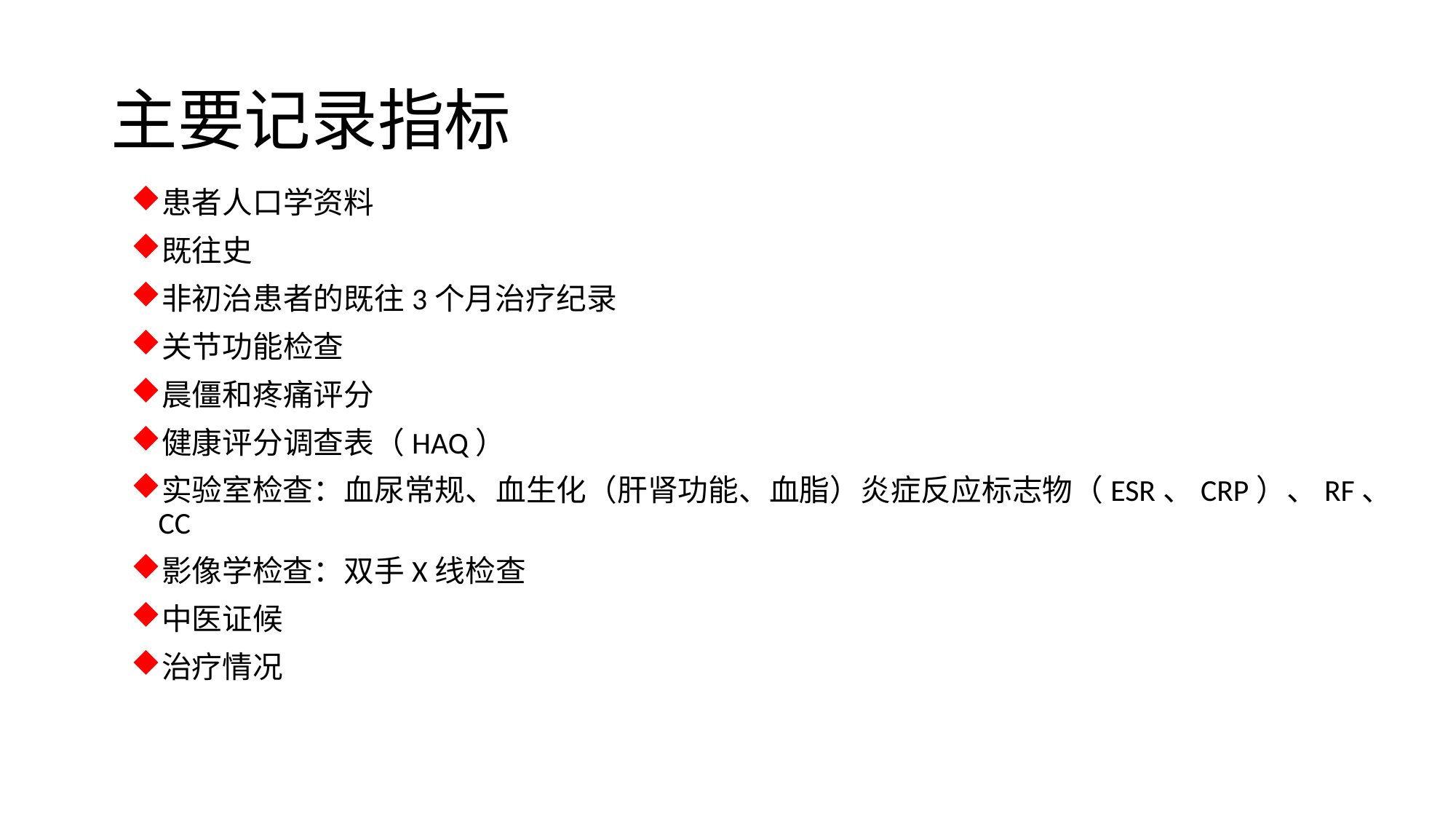

# 主要记录指标
患者人口学资料
既往史
非初治患者的既往3个月治疗纪录
关节功能检查
晨僵和疼痛评分
健康评分调查表（HAQ）
实验室检查：血尿常规、血生化（肝肾功能、血脂）炎症反应标志物（ESR、CRP）、RF、CC
影像学检查：双手X线检查
中医证候
治疗情况